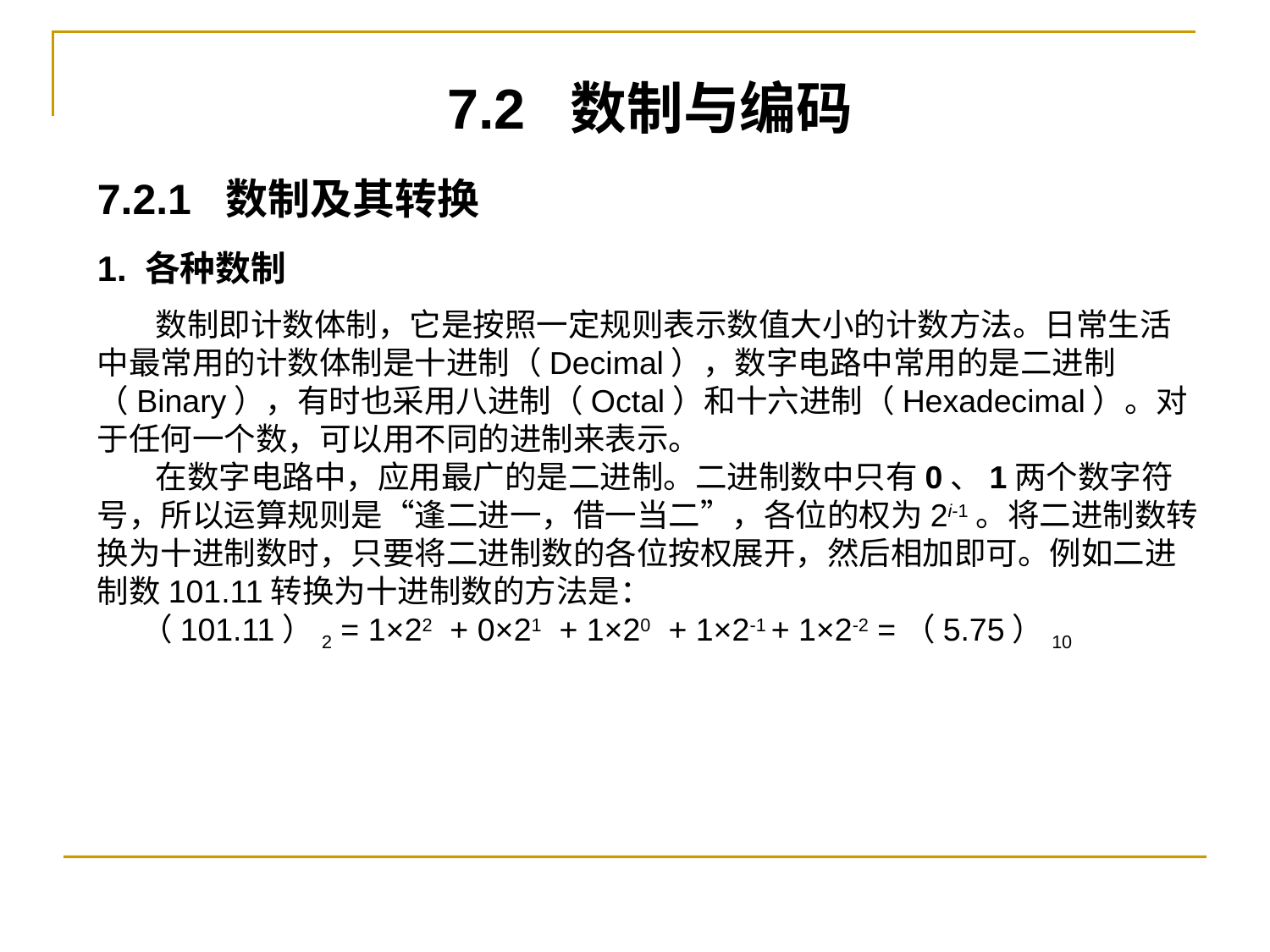

7.2  数制与编码
7.2.1  数制及其转换
1. 各种数制
       数制即计数体制，它是按照一定规则表示数值大小的计数方法。日常生活中最常用的计数体制是十进制（Decimal），数字电路中常用的是二进制（Binary），有时也采用八进制（Octal）和十六进制（Hexadecimal）。对于任何一个数，可以用不同的进制来表示。
       在数字电路中，应用最广的是二进制。二进制数中只有0、1两个数字符号，所以运算规则是“逢二进一，借一当二”，各位的权为2i-1。将二进制数转换为十进制数时，只要将二进制数的各位按权展开，然后相加即可。例如二进制数101.11转换为十进制数的方法是：
     （101.11）2 = 1×22  + 0×21  + 1×20  + 1×2-1 + 1×2-2 =（5.75）10